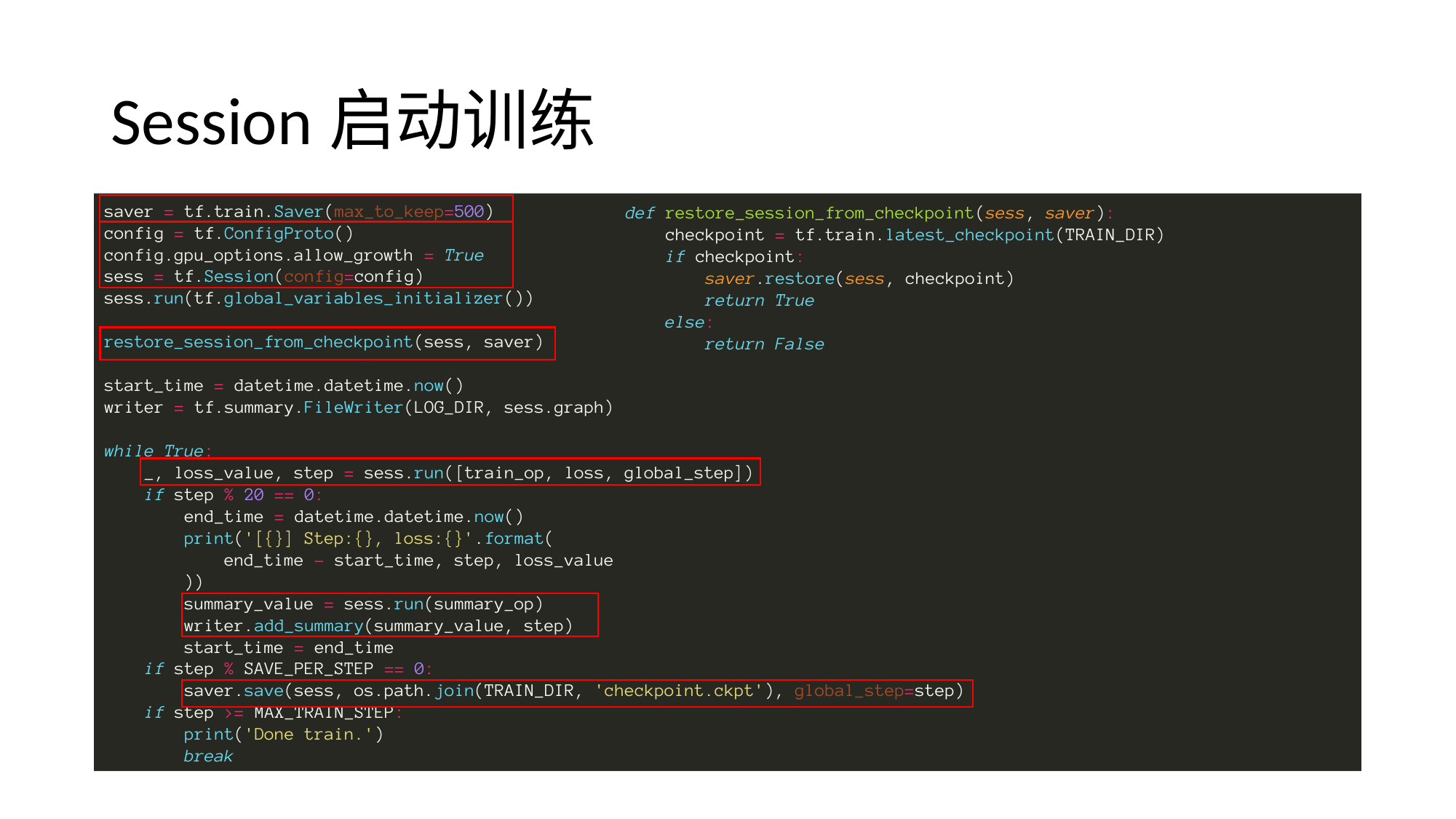

# Session启动训练
saver = tf.train.Saver(max_to_keep=500)
config = tf.ConfigProto()
config.gpu_options.allow_growth = True
sess = tf.Session(config=config)
sess.run(tf.global_variables_initializer())
restore_session_from_checkpoint(sess, saver)
start_time = datetime.datetime.now()
writer = tf.summary.FileWriter(LOG_DIR, sess.graph)
while True:
    _, loss_value, step = sess.run([train_op, loss, global_step])
    if step % 20 == 0:
        end_time = datetime.datetime.now()
        print('[{}] Step:{}, loss:{}'.format(
            end_time - start_time, step, loss_value
        ))
        summary_value = sess.run(summary_op)
        writer.add_summary(summary_value, step)
        start_time = end_time
    if step % SAVE_PER_STEP == 0:
        saver.save(sess, os.path.join(TRAIN_DIR, 'checkpoint.ckpt'), global_step=step)
    if step >= MAX_TRAIN_STEP:
        print('Done train.')
        break
def restore_session_from_checkpoint(sess, saver):
    checkpoint = tf.train.latest_checkpoint(TRAIN_DIR)
    if checkpoint:
        saver.restore(sess, checkpoint)
        return True
    else:
        return False